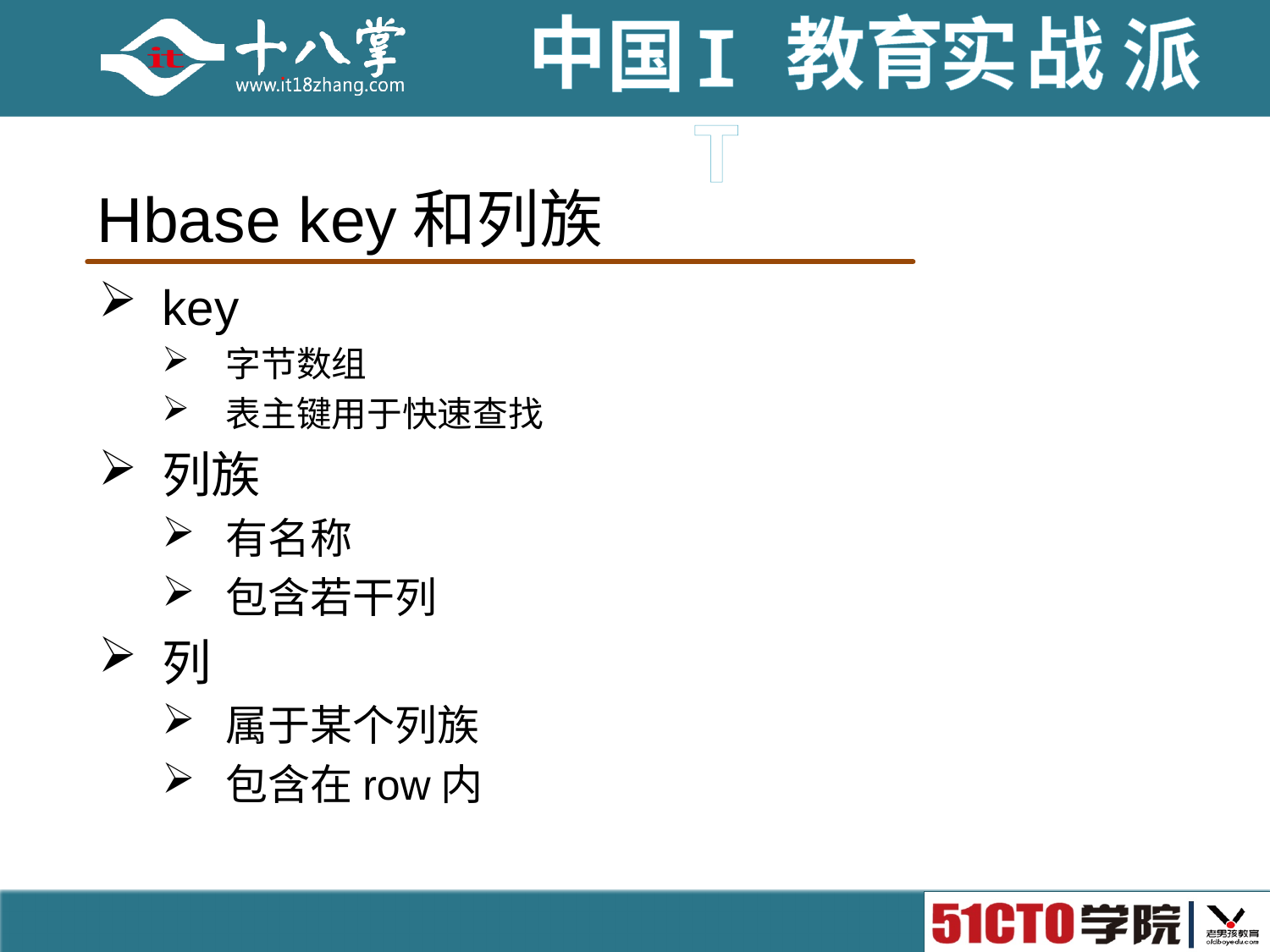

# Hbase key和列族
key
字节数组
表主键用于快速查找
列族
有名称
包含若干列
列
属于某个列族
包含在row内